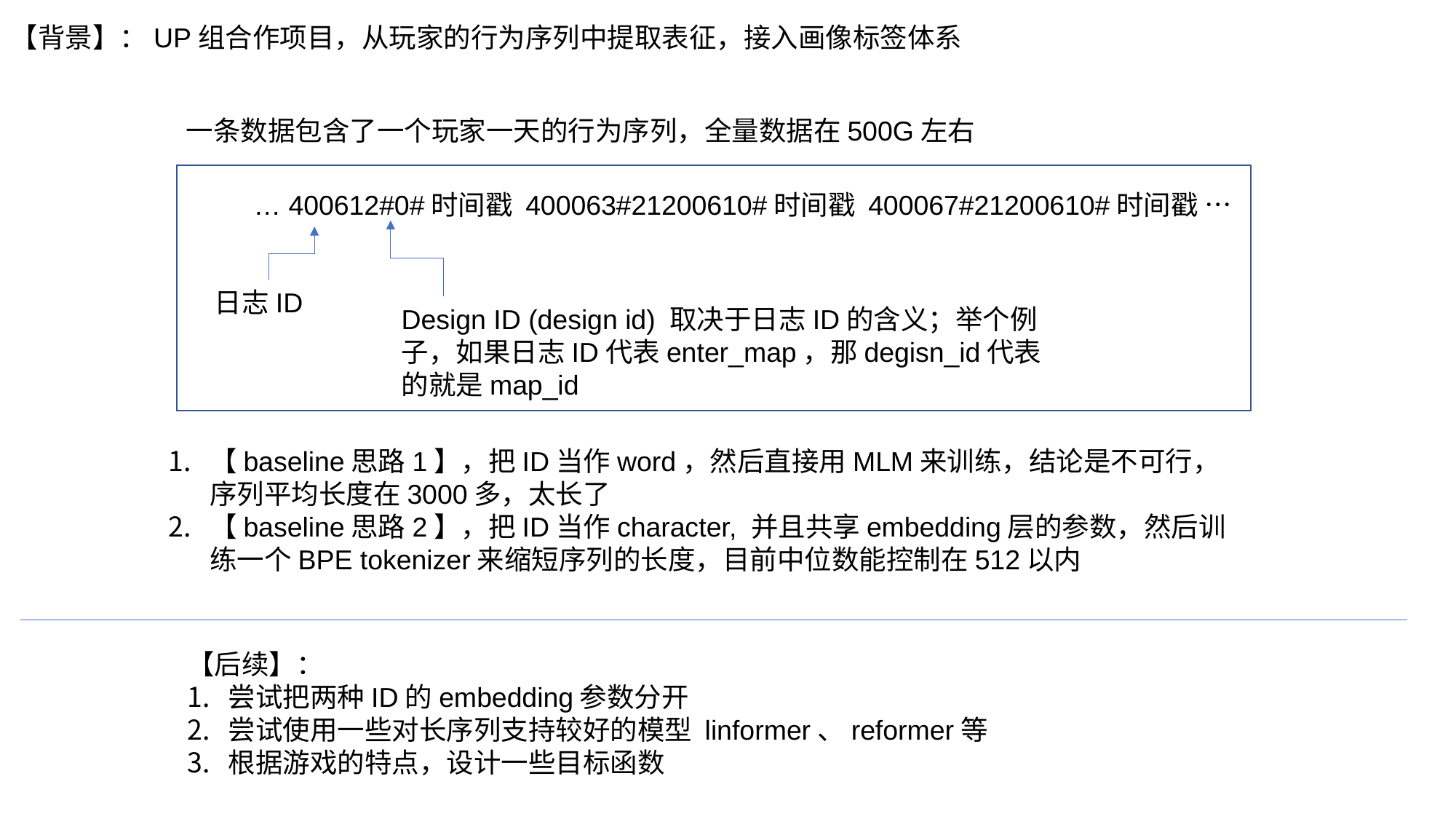

【背景】：UP组合作项目，从玩家的行为序列中提取表征，接入画像标签体系
一条数据包含了一个玩家一天的行为序列，全量数据在500G左右

… 400612#0#时间戳 400063#21200610#时间戳 400067#21200610#时间戳 …
日志ID
Design ID (design id) 取决于日志ID的含义；举个例子，如果日志ID代表enter_map，那degisn_id代表的就是map_id
【baseline思路1】，把ID当作word，然后直接用MLM来训练，结论是不可行，序列平均长度在3000多，太长了
【baseline思路2】，把ID当作character, 并且共享embedding层的参数，然后训练一个BPE tokenizer来缩短序列的长度，目前中位数能控制在512以内
【后续】：
尝试把两种ID的embedding参数分开
尝试使用一些对长序列支持较好的模型 linformer、reformer等
根据游戏的特点，设计一些目标函数